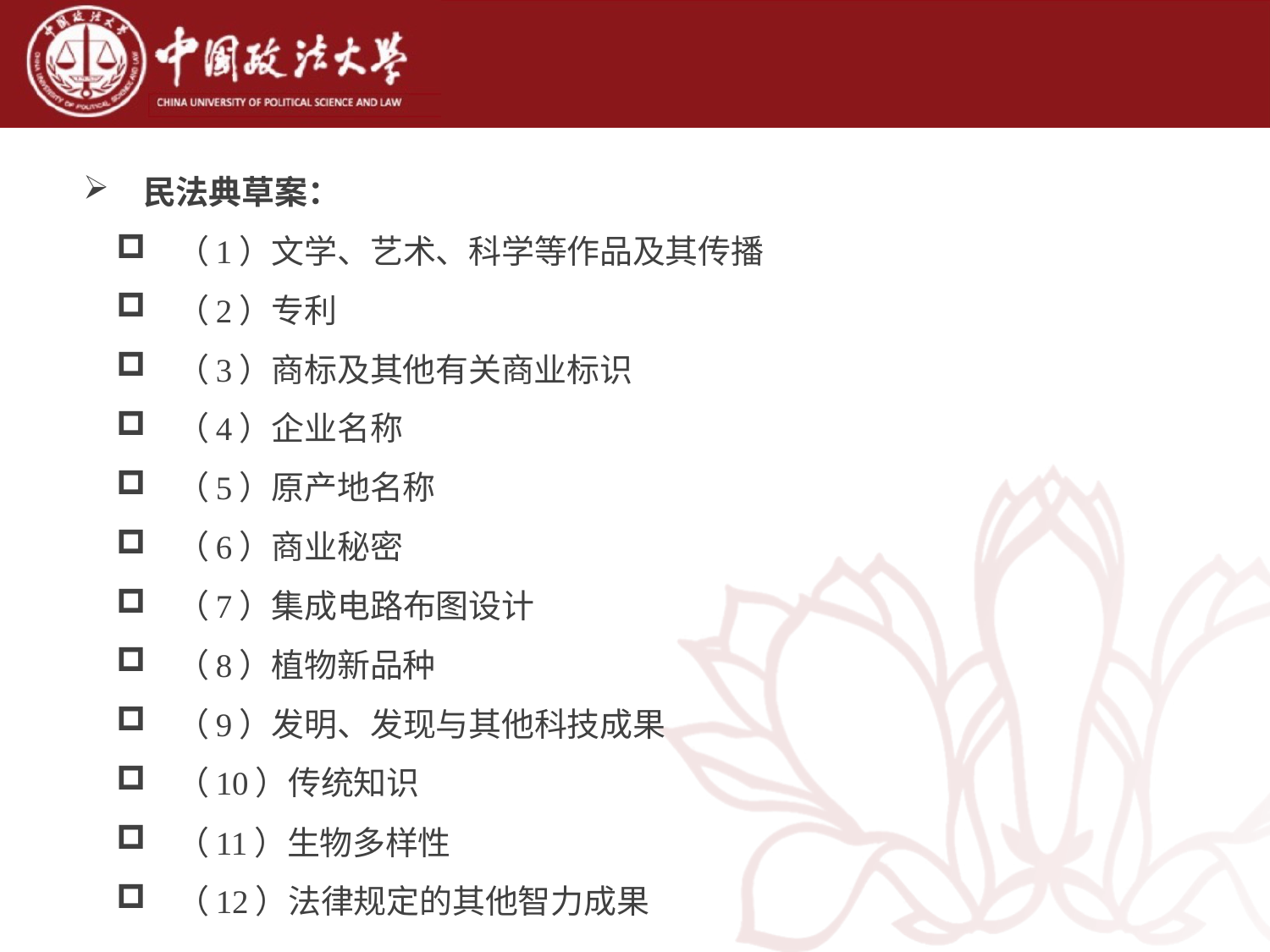

民法典草案：
（1）文学、艺术、科学等作品及其传播
（2）专利
（3）商标及其他有关商业标识
（4）企业名称
（5）原产地名称
（6）商业秘密
（7）集成电路布图设计
（8）植物新品种
（9）发明、发现与其他科技成果
（10）传统知识
（11）生物多样性
（12）法律规定的其他智力成果